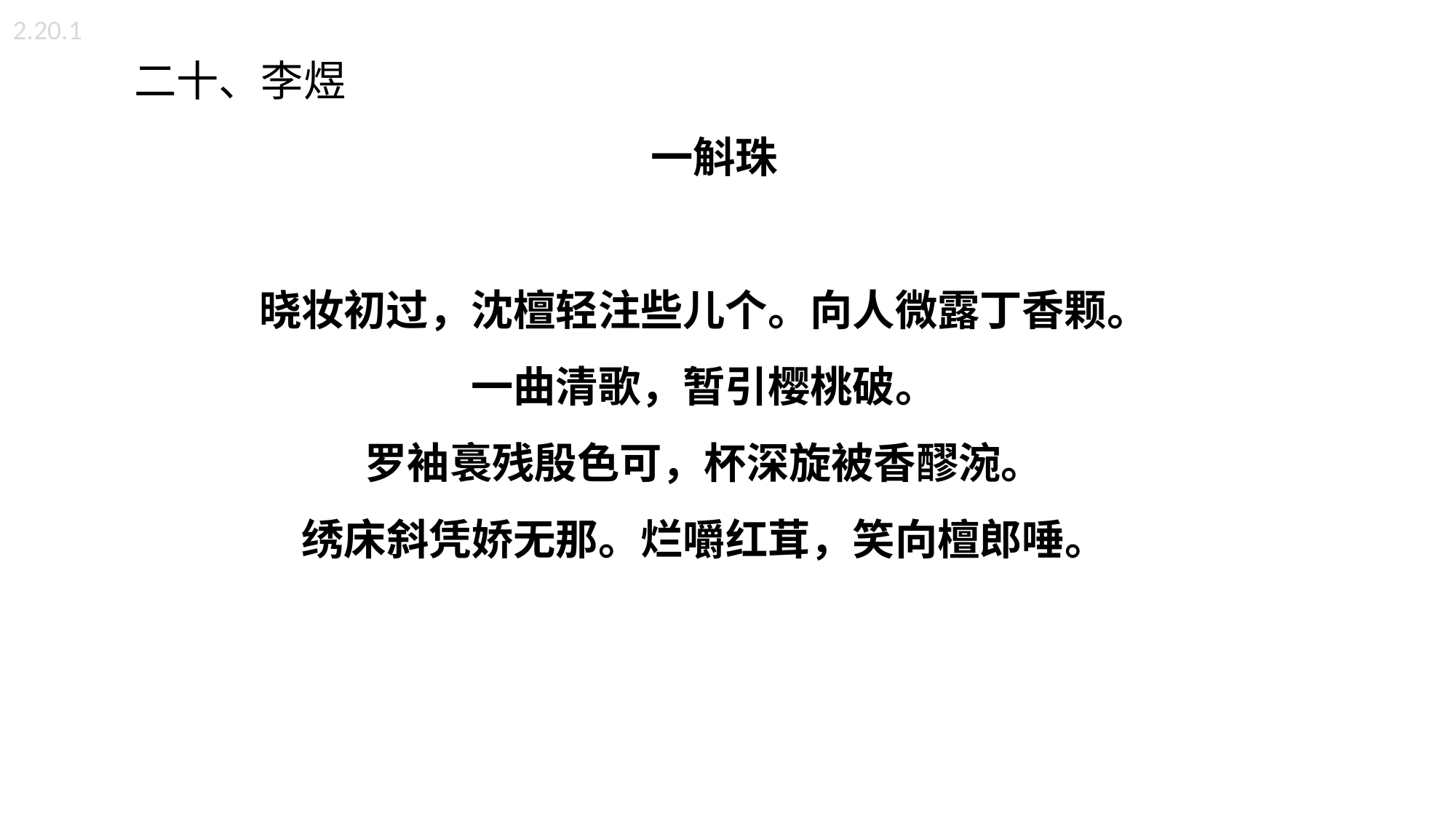

2.20.1
      二十、李煜
 一斛珠

晓妆初过，沈檀轻注些儿个。向人微露丁香颗。
一曲清歌，暂引樱桃破。
罗袖裛残殷色可，杯深旋被香醪涴。
绣床斜凭娇无那。烂嚼红茸，笑向檀郎唾。